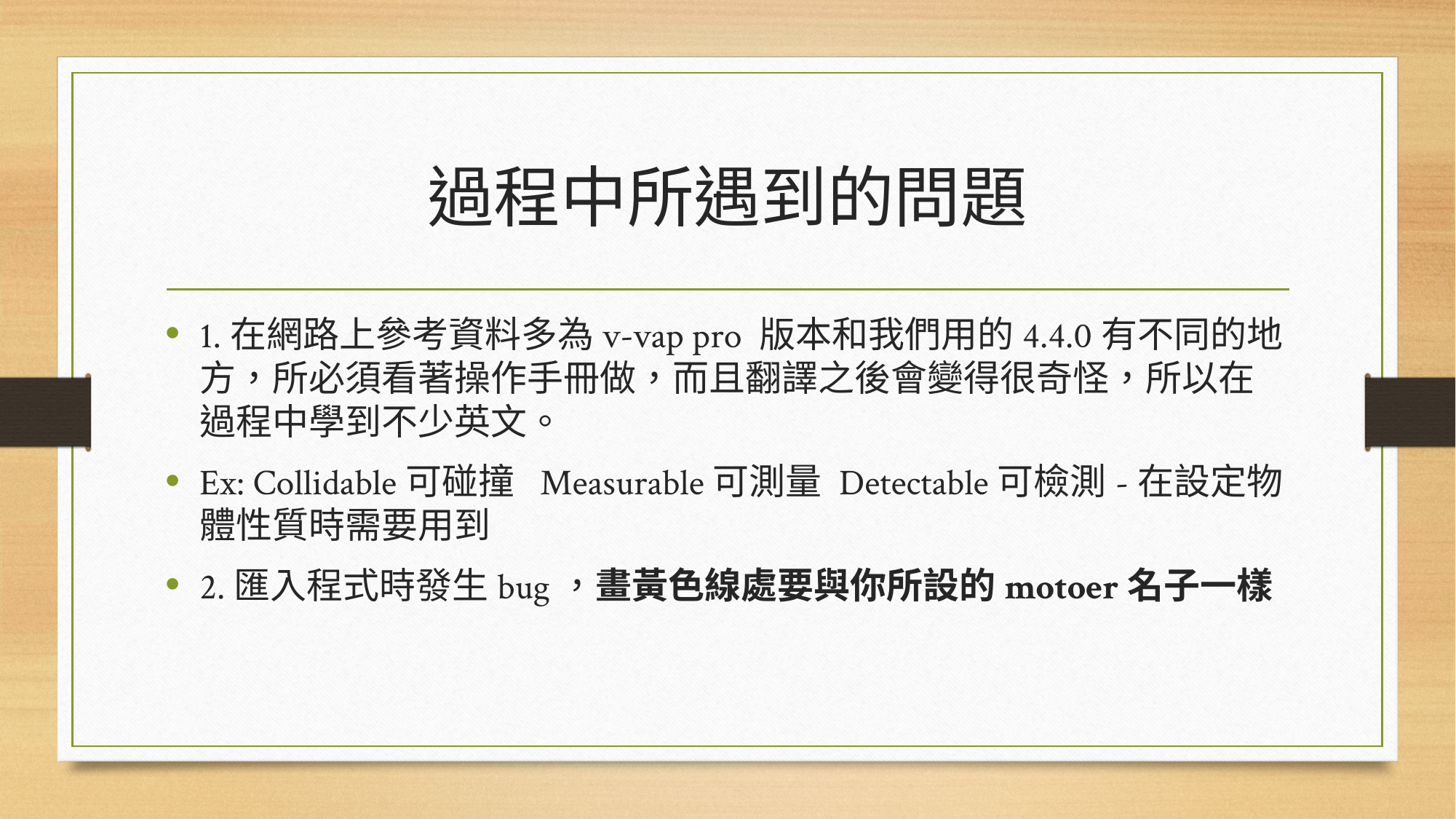

# 過程中所遇到的問題
1.在網路上參考資料多為v-vap pro 版本和我們用的4.4.0有不同的地方，所必須看著操作手冊做，而且翻譯之後會變得很奇怪，所以在過程中學到不少英文。
Ex: Collidable可碰撞  Measurable可測量 Detectable可檢測-在設定物體性質時需要用到
2.匯入程式時發生bug，畫黃色線處要與你所設的motoer名子一樣